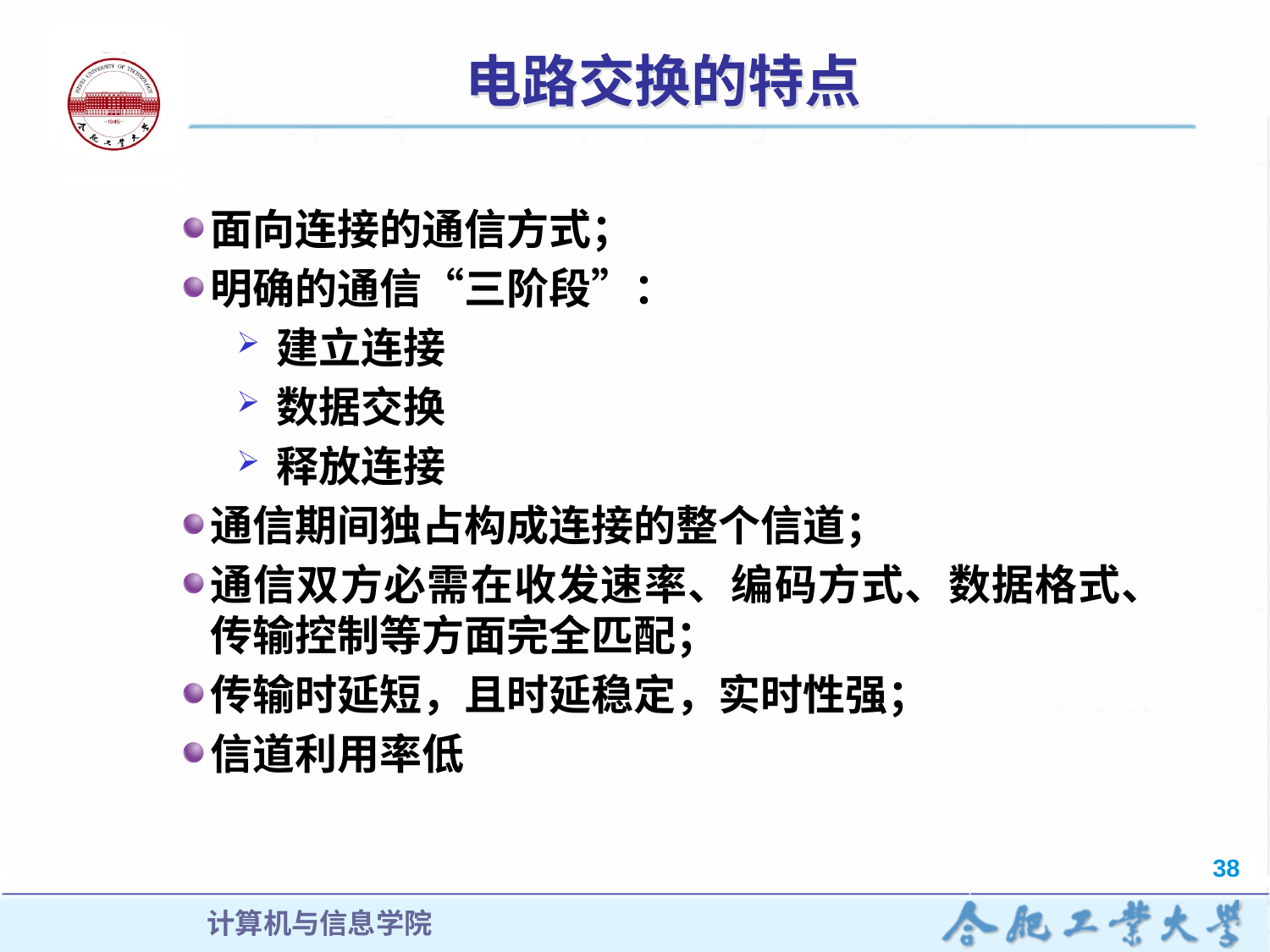

电路交换的特点
面向连接的通信方式；
明确的通信“三阶段”：
建立连接
数据交换
释放连接
通信期间独占构成连接的整个信道；
通信双方必需在收发速率、编码方式、数据格式、传输控制等方面完全匹配；
传输时延短，且时延稳定，实时性强；
信道利用率低